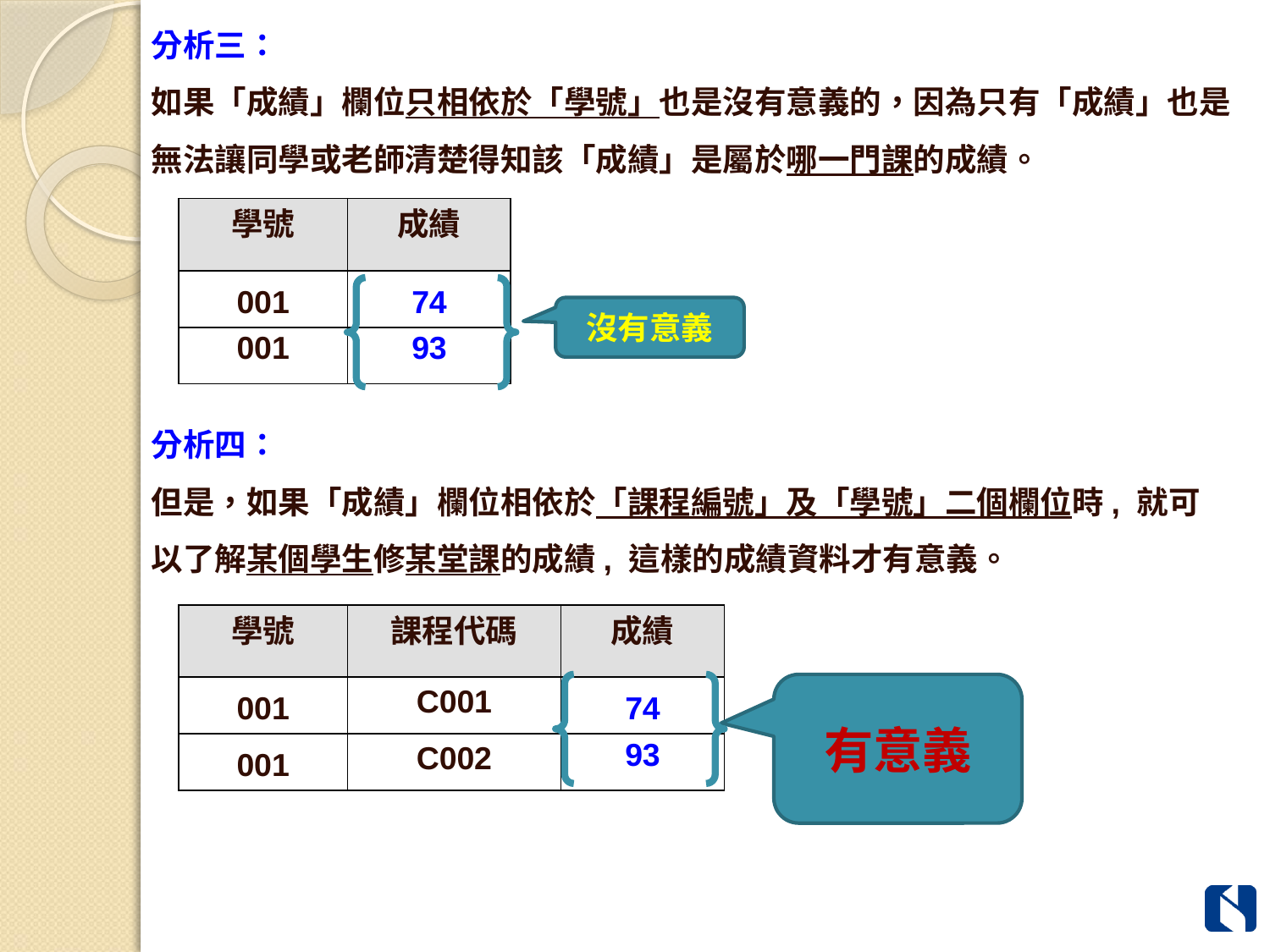

分析三：
如果「成績」欄位只相依於「學號」也是沒有意義的，因為只有「成績」也是無法讓同學或老師清楚得知該「成績」是屬於哪一門課的成績。

分析四：
但是，如果「成績」欄位相依於「課程編號」及「學號」二個欄位時, 就可
以了解某個學生修某堂課的成績, 這樣的成績資料才有意義。
| 學號 | 成績 |
| --- | --- |
| 001 | 74 |
| 001 | 93 |

沒有意義
| 學號 | 課程代碼 | 成績 |
| --- | --- | --- |
| 001 | C001 | 74 |
| 001 | C002 | 93 |

有意義